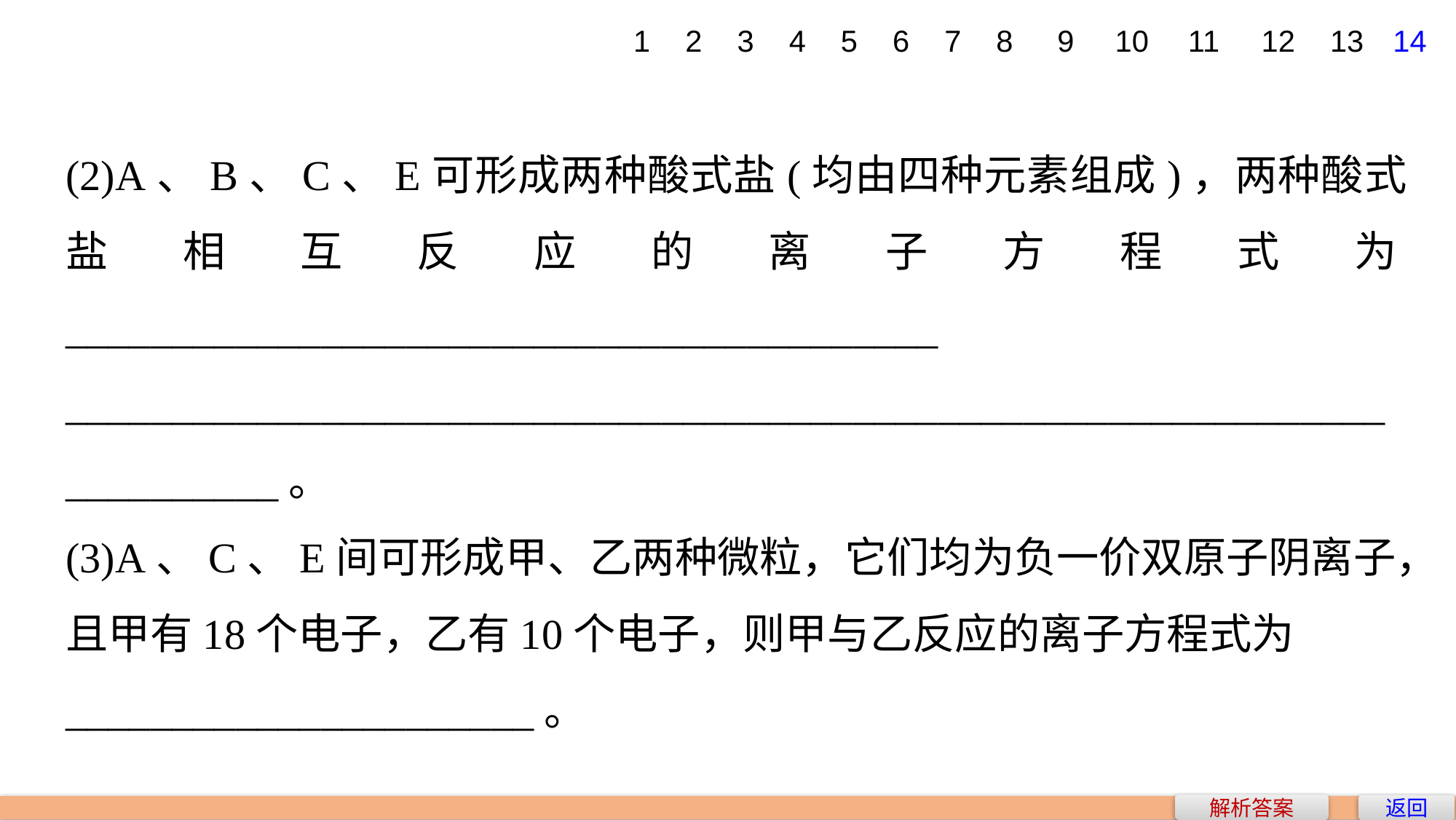

1
2
3
4
5
6
7
8
9
10
11
12
13
14
(2)A、B、C、E可形成两种酸式盐(均由四种元素组成)，两种酸式盐相互反应的离子方程式为_________________________________________
________________________________________________________________________。
(3)A、C、E间可形成甲、乙两种微粒，它们均为负一价双原子阴离子，且甲有18个电子，乙有10个电子，则甲与乙反应的离子方程式为______________________。
解析答案
返回